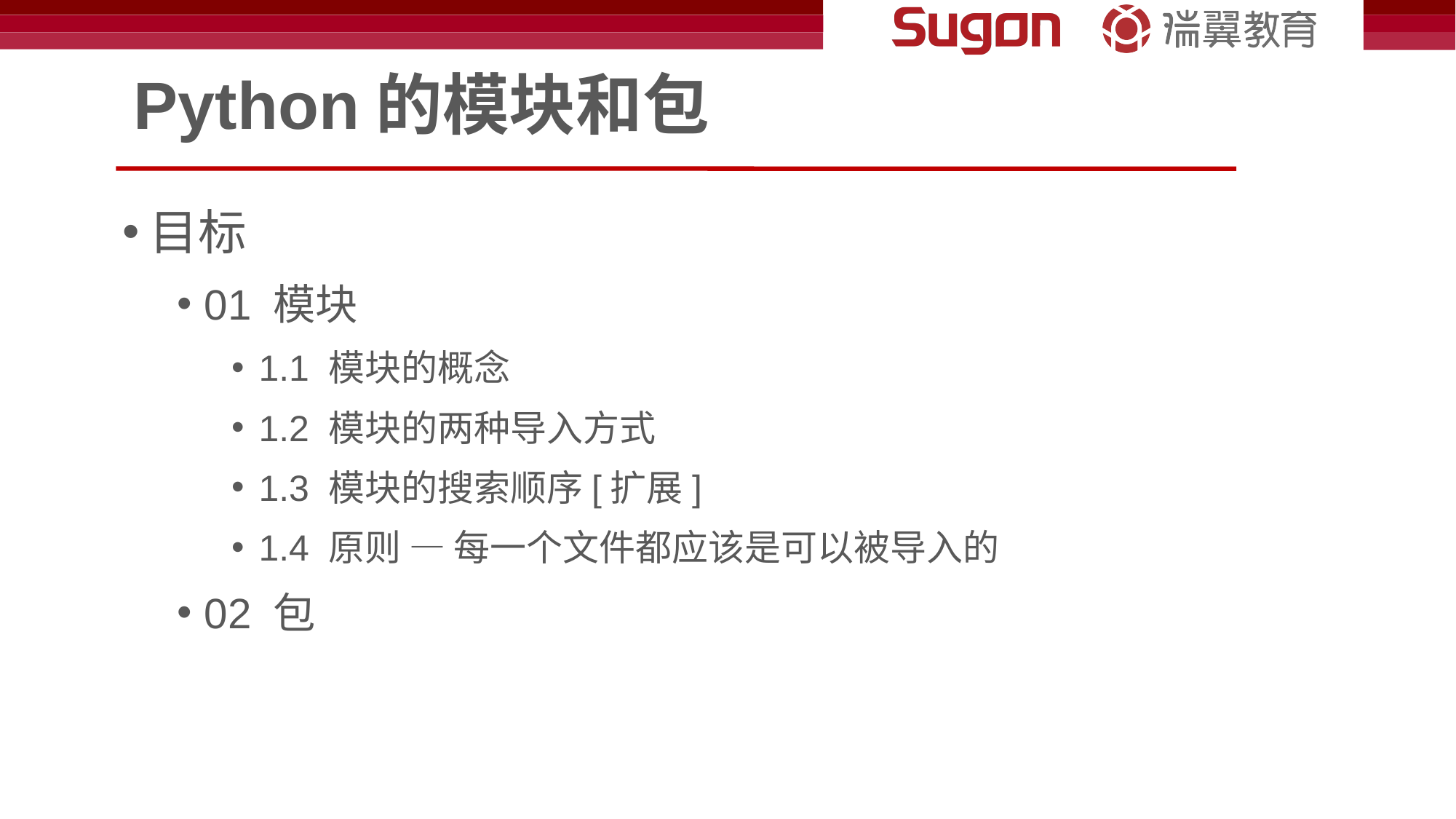

# Python的模块和包
目标
01 模块
1.1 模块的概念
1.2 模块的两种导入方式
1.3 模块的搜索顺序[扩展]
1.4 原则 — 每一个文件都应该是可以被导入的
02 包